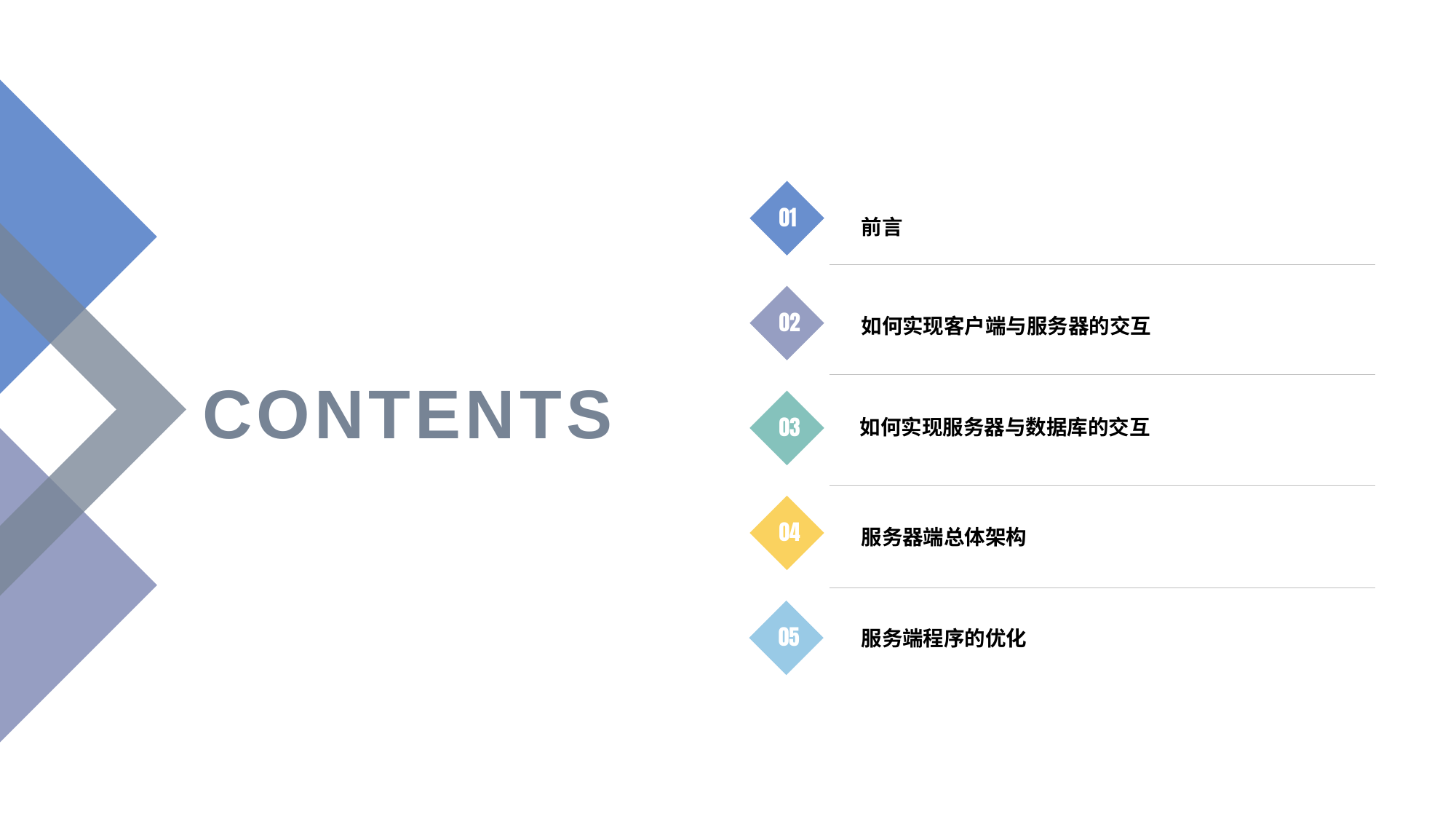

01
前言
02
如何实现客户端与服务器的交互
CONTENTS
03
 如何实现服务器与数据库的交互
04
服务器端总体架构
05
服务端程序的优化